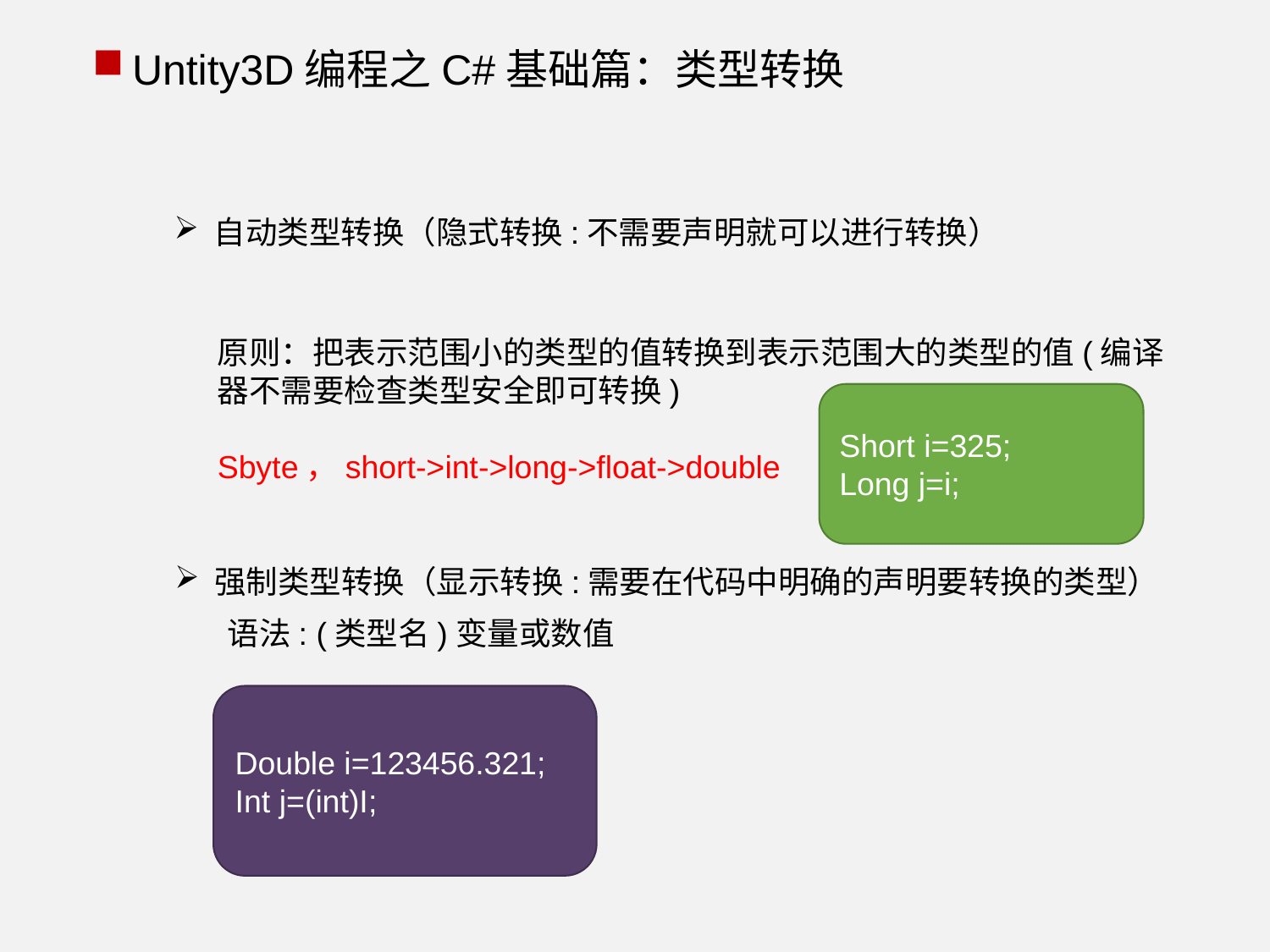

Untity3D编程之C#基础篇：类型转换
自动类型转换（隐式转换:不需要声明就可以进行转换）
原则：把表示范围小的类型的值转换到表示范围大的类型的值(编译器不需要检查类型安全即可转换)

Sbyte，short->int->long->float->double
Short i=325;
Long j=i;
强制类型转换（显示转换:需要在代码中明确的声明要转换的类型）
语法: (类型名)变量或数值
Double i=123456.321;
Int j=(int)I;